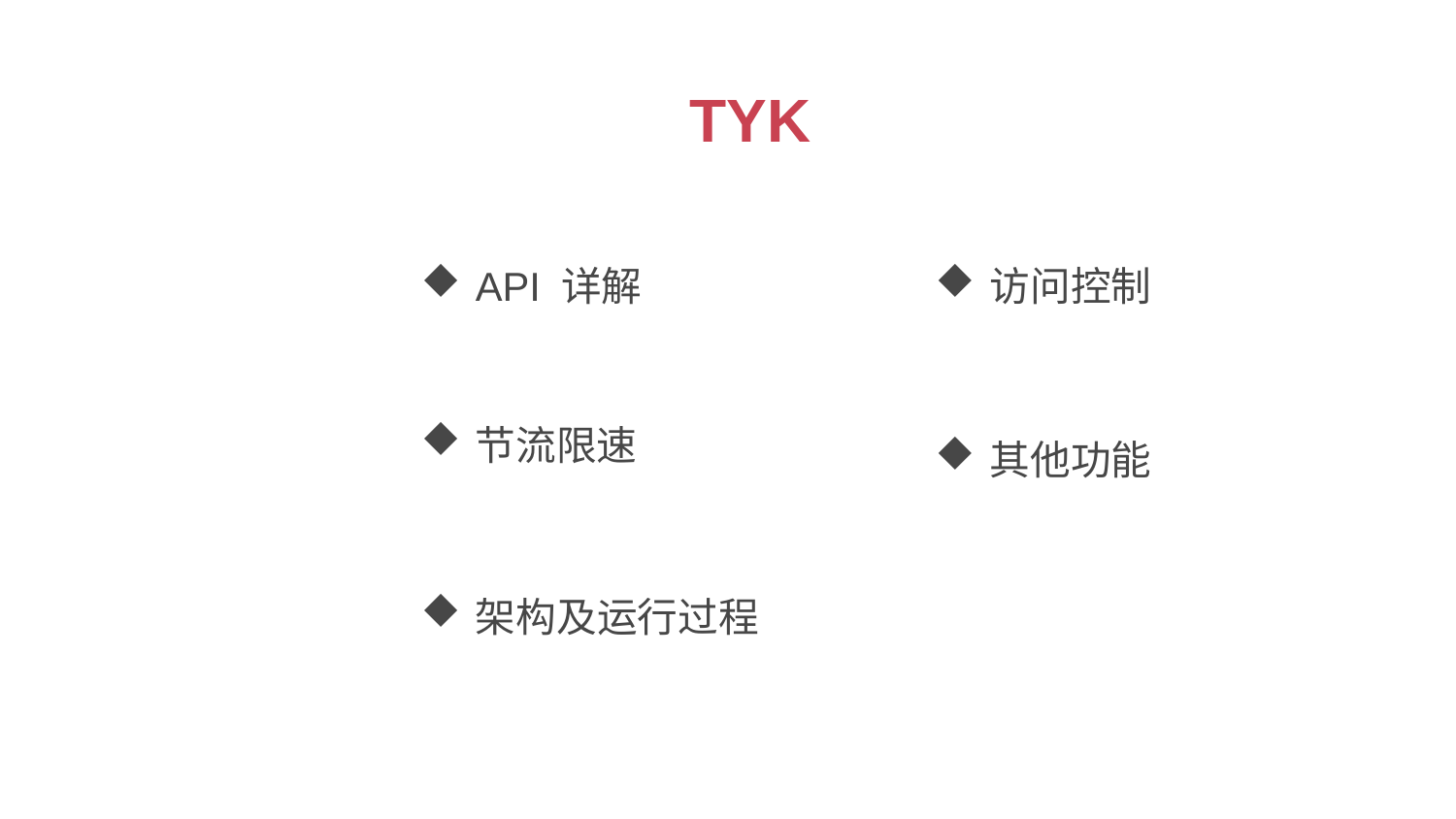

TYK
API 详解
访问控制
节流限速
其他功能
架构及运行过程